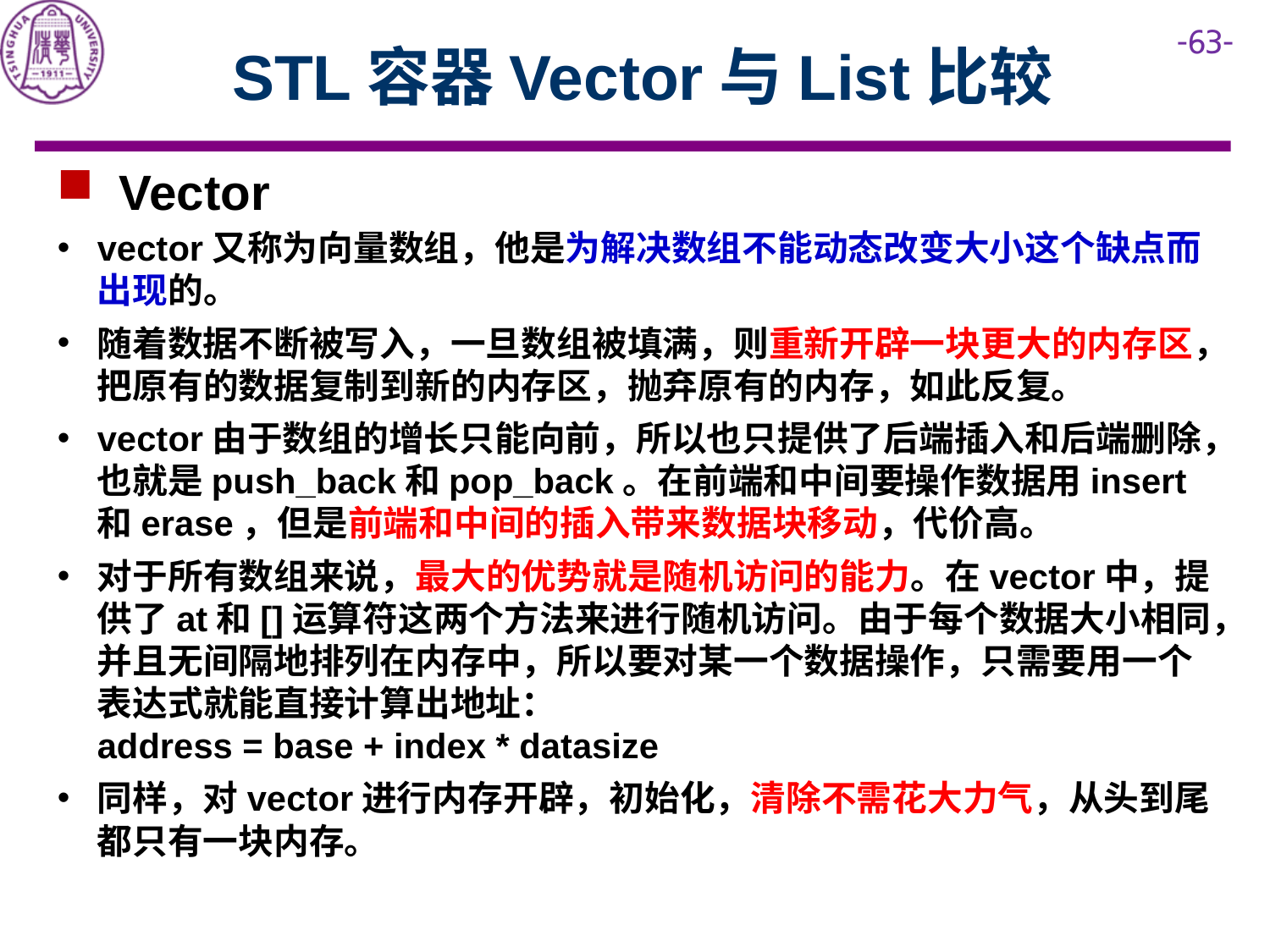

# STL容器Vector与List比较
 Vector
vector又称为向量数组，他是为解决数组不能动态改变大小这个缺点而出现的。
随着数据不断被写入，一旦数组被填满，则重新开辟一块更大的内存区，把原有的数据复制到新的内存区，抛弃原有的内存，如此反复。
vector由于数组的增长只能向前，所以也只提供了后端插入和后端删除，也就是push_back和pop_back。在前端和中间要操作数据用insert和erase，但是前端和中间的插入带来数据块移动，代价高。
对于所有数组来说，最大的优势就是随机访问的能力。在vector中，提供了at和[]运算符这两个方法来进行随机访问。由于每个数据大小相同，并且无间隔地排列在内存中，所以要对某一个数据操作，只需要用一个表达式就能直接计算出地址：
address = base + index * datasize
同样，对vector进行内存开辟，初始化，清除不需花大力气，从头到尾都只有一块内存。